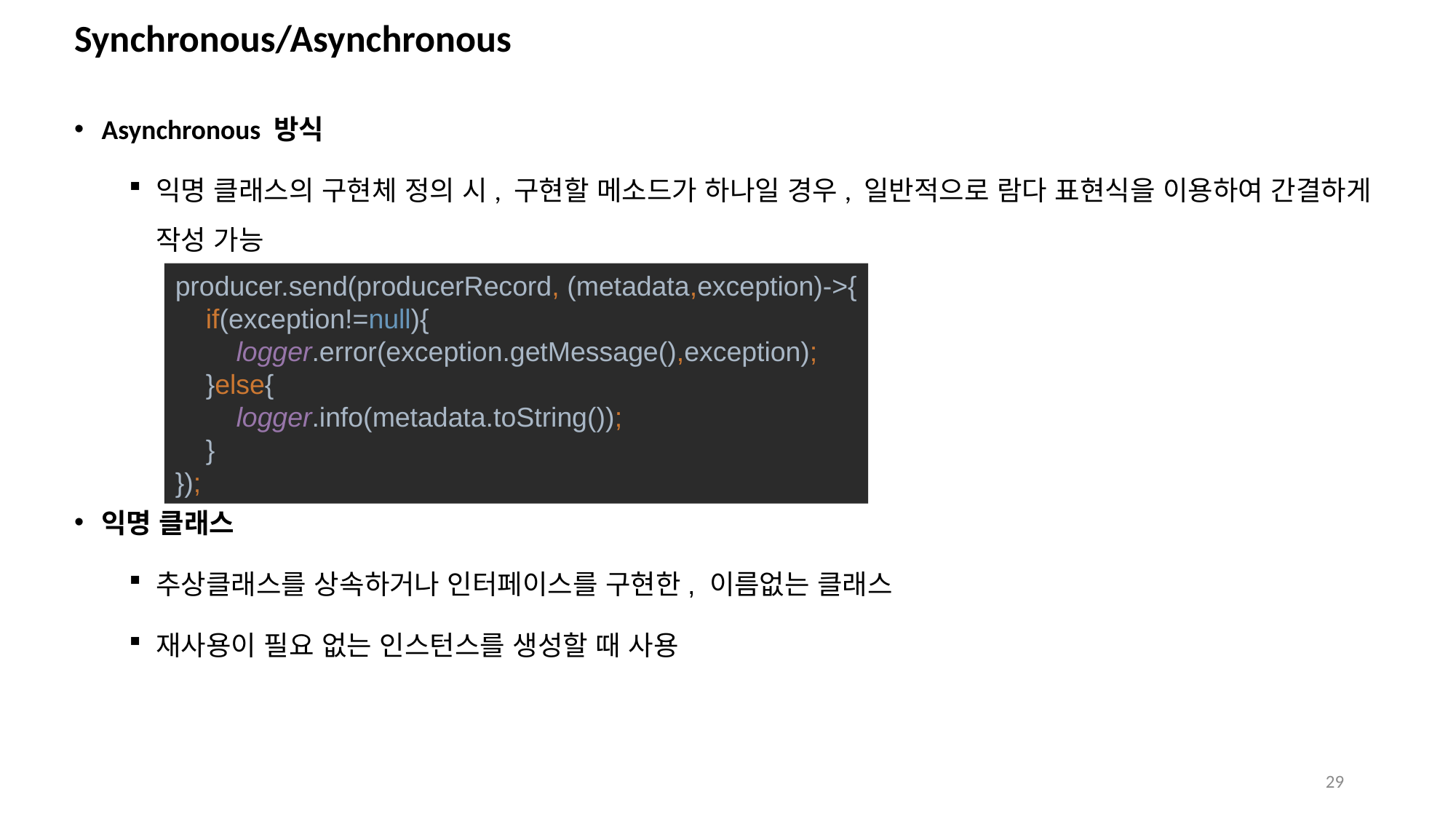

# Synchronous/Asynchronous
Asynchronous 방식
익명 클래스의 구현체 정의 시, 구현할 메소드가 하나일 경우, 일반적으로 람다 표현식을 이용하여 간결하게 작성 가능

익명 클래스
추상클래스를 상속하거나 인터페이스를 구현한, 이름없는 클래스
재사용이 필요 없는 인스턴스를 생성할 때 사용

producer.send(producerRecord, (metadata,exception)->{
    if(exception!=null){
        logger.error(exception.getMessage(),exception);
    }else{
        logger.info(metadata.toString());
    }
});
29